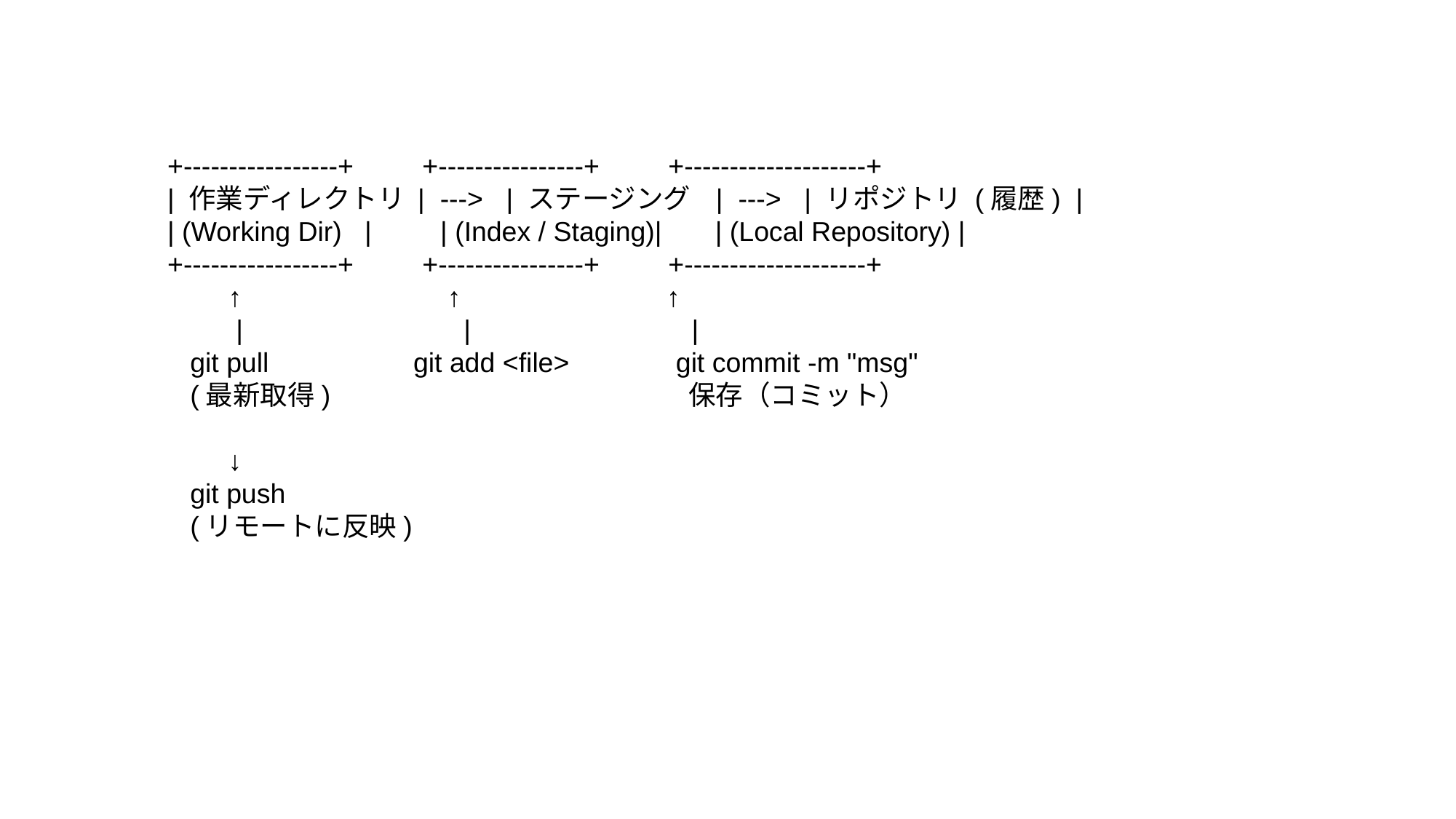

+-----------------+         +----------------+         +--------------------+
| 作業ディレクトリ |  --->   | ステージング   |  --->   | リポジトリ (履歴)  |
| (Working Dir)   |         | (Index / Staging)|       | (Local Repository) |
+-----------------+         +----------------+         +--------------------+
        ↑                           ↑                           ↑
         |                             |                             |
   git pull                   git add <file>              git commit -m "msg"
   (最新取得)                                              保存（コミット）

        ↓
   git push
   (リモートに反映)